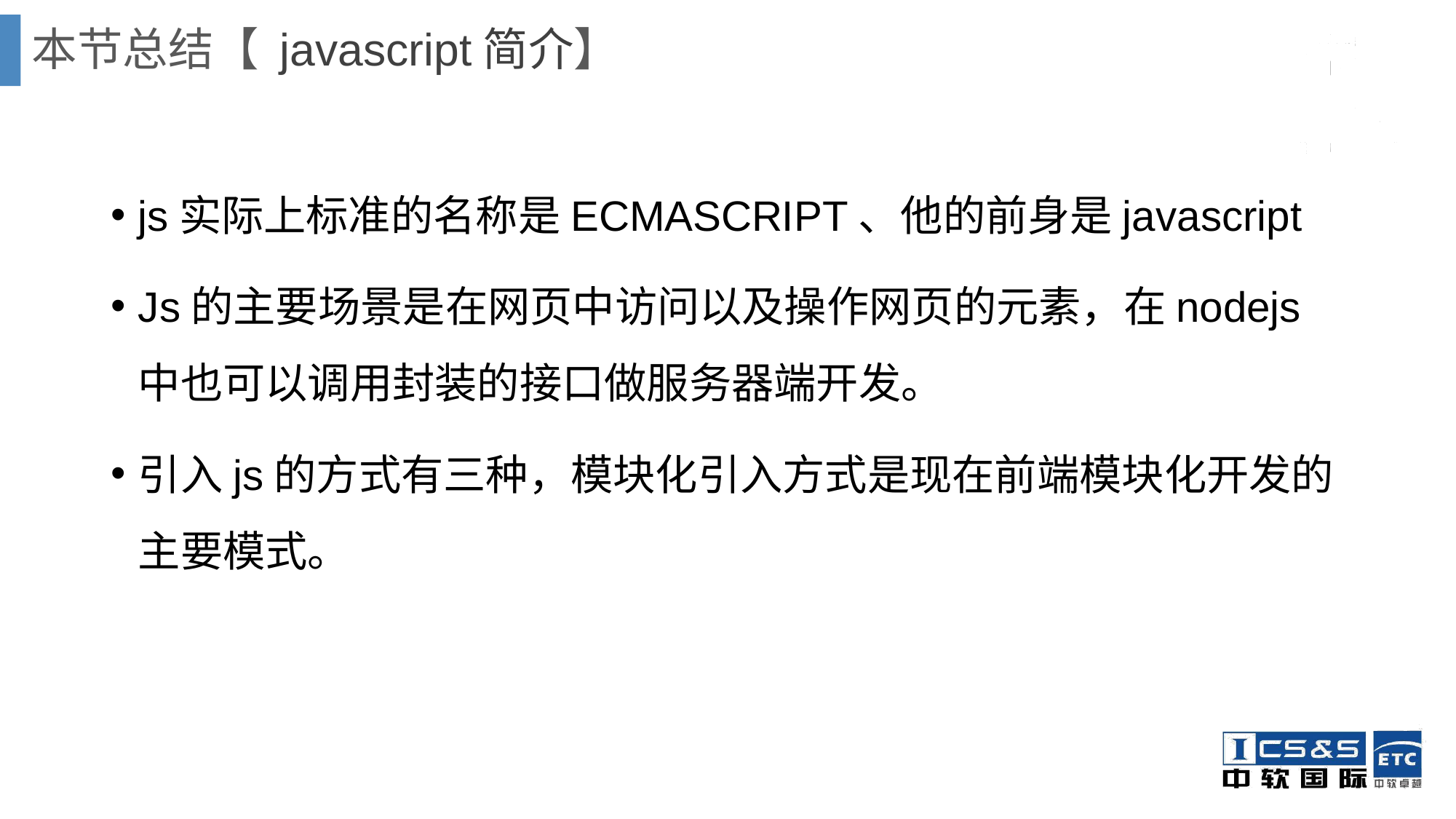

# 本节总结【 javascript简介】
js实际上标准的名称是ECMASCRIPT、他的前身是javascript
Js的主要场景是在网页中访问以及操作网页的元素，在nodejs中也可以调用封装的接口做服务器端开发。
引入js的方式有三种，模块化引入方式是现在前端模块化开发的主要模式。